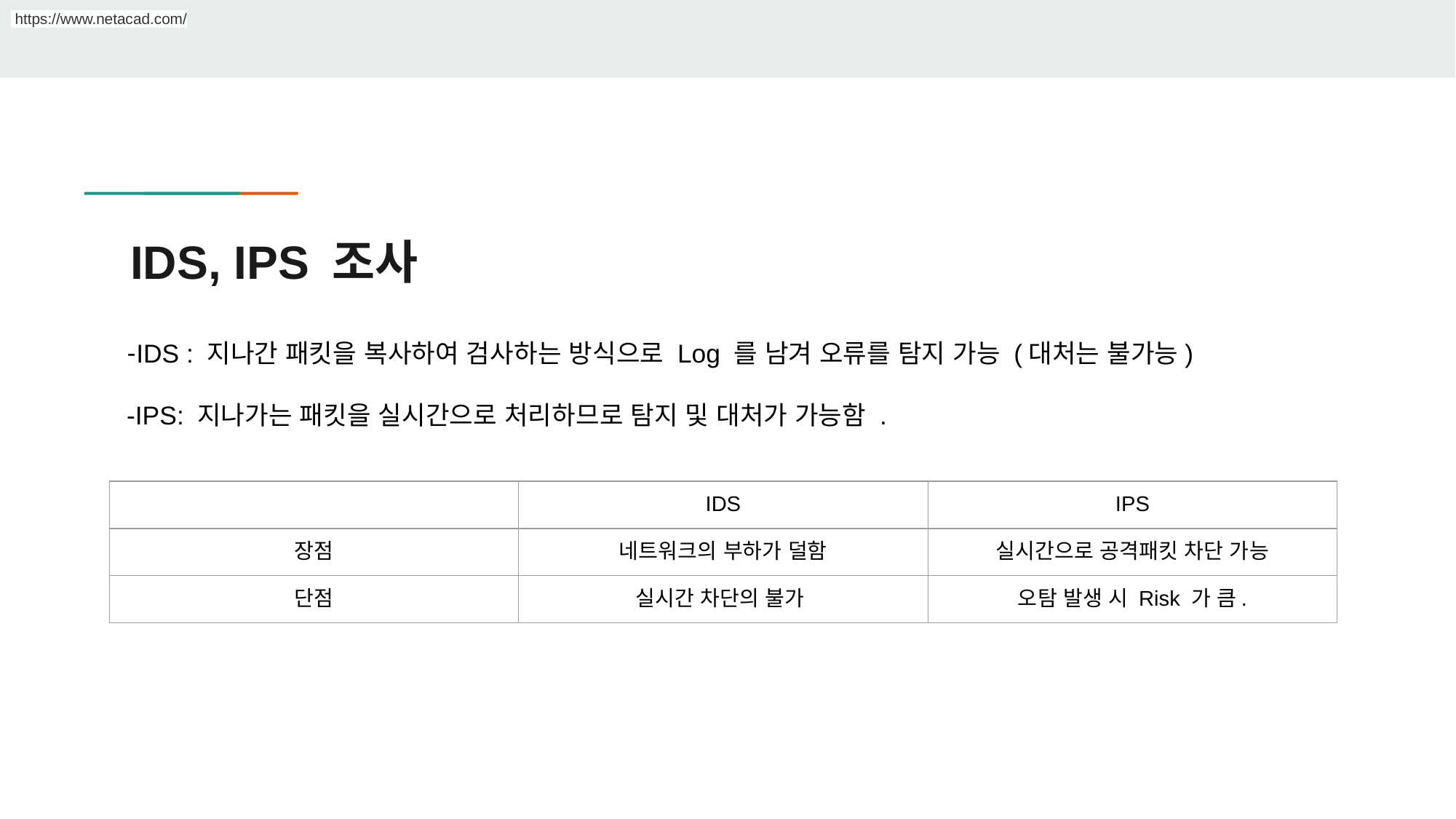

https://www.netacad.com/
# IDS, IPS 조사
-IDS : 지나간 패킷을 복사하여 검사하는 방식으로 Log 를 남겨 오류를 탐지 가능 (대처는 불가능)

-IPS: 지나가는 패킷을 실시간으로 처리하므로 탐지 및 대처가 가능함 .
|  | IDS | IPS |
| --- | --- | --- |
| 장점 | 네트워크의 부하가 덜함 | 실시간으로 공격패킷 차단 가능 |
| 단점 | 실시간 차단의 불가 | 오탐 발생 시 Risk 가 큼. |